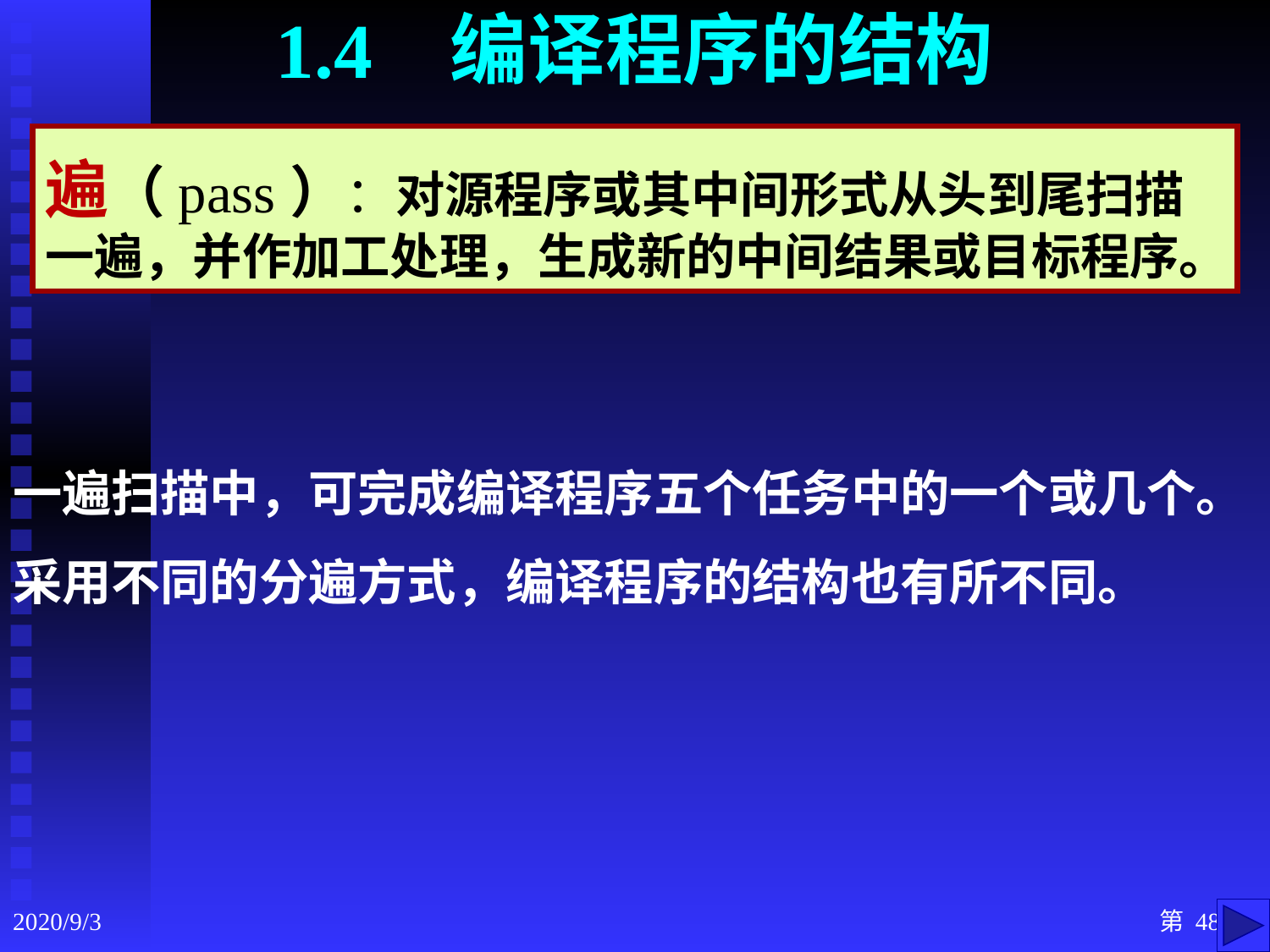

# 1.4   编译程序的结构

遍（pass）：对源程序或其中间形式从头到尾扫描一遍，并作加工处理，生成新的中间结果或目标程序。
一遍扫描中，可完成编译程序五个任务中的一个或几个。采用不同的分遍方式，编译程序的结构也有所不同。

2020/9/3
第 48 页